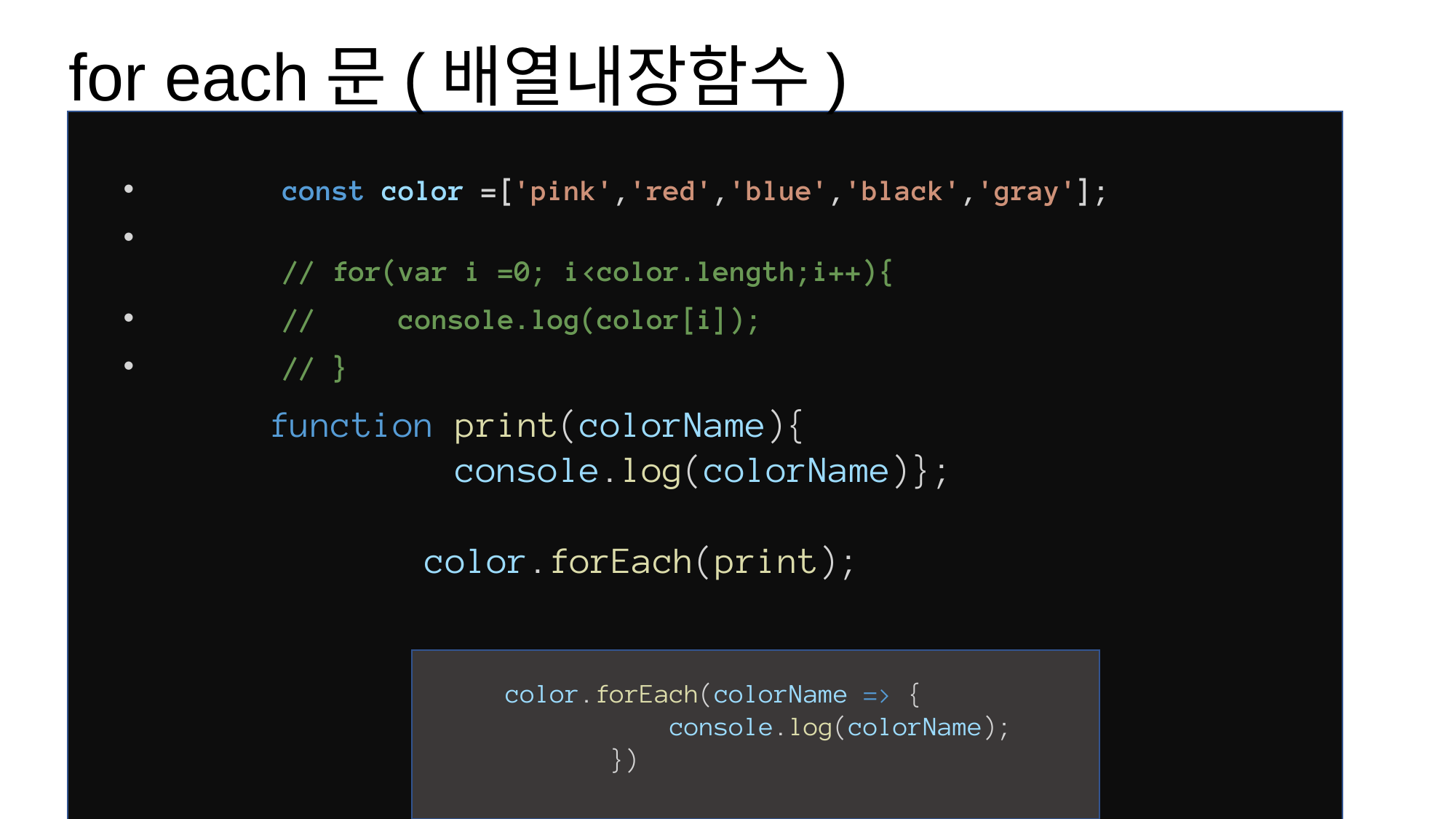

# for each문(배열내장함수)

        const color =['pink','red','blue','black','gray'];
        // for(var i =0; i<color.length;i++){
        //     console.log(color[i]);
        // }

   function print(colorName){
            console.log(colorName)};

		color.forEach(print);

 color.forEach(colorName => {
            console.log(colorName);
        })